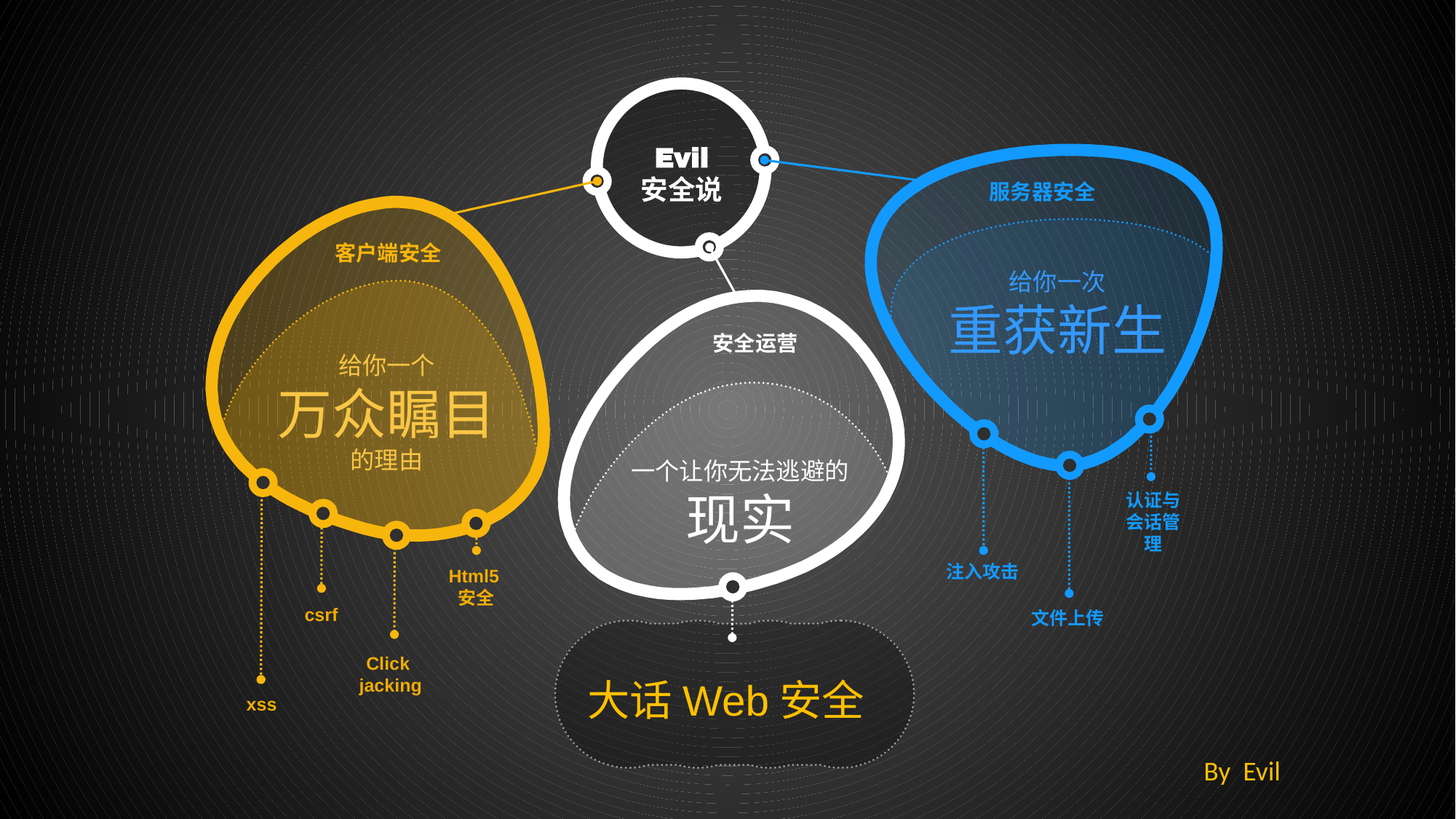

Evil
安全说

服务器安全

客户端安全
给你一次
重获新生

安全运营
给你一个
万众瞩目的理由

一个让你无法逃避的现实

认证与会话管理

注入攻击
Html5安全

csrf
文件上传

Click  jacking
大话Web安全
xss
By  Evil